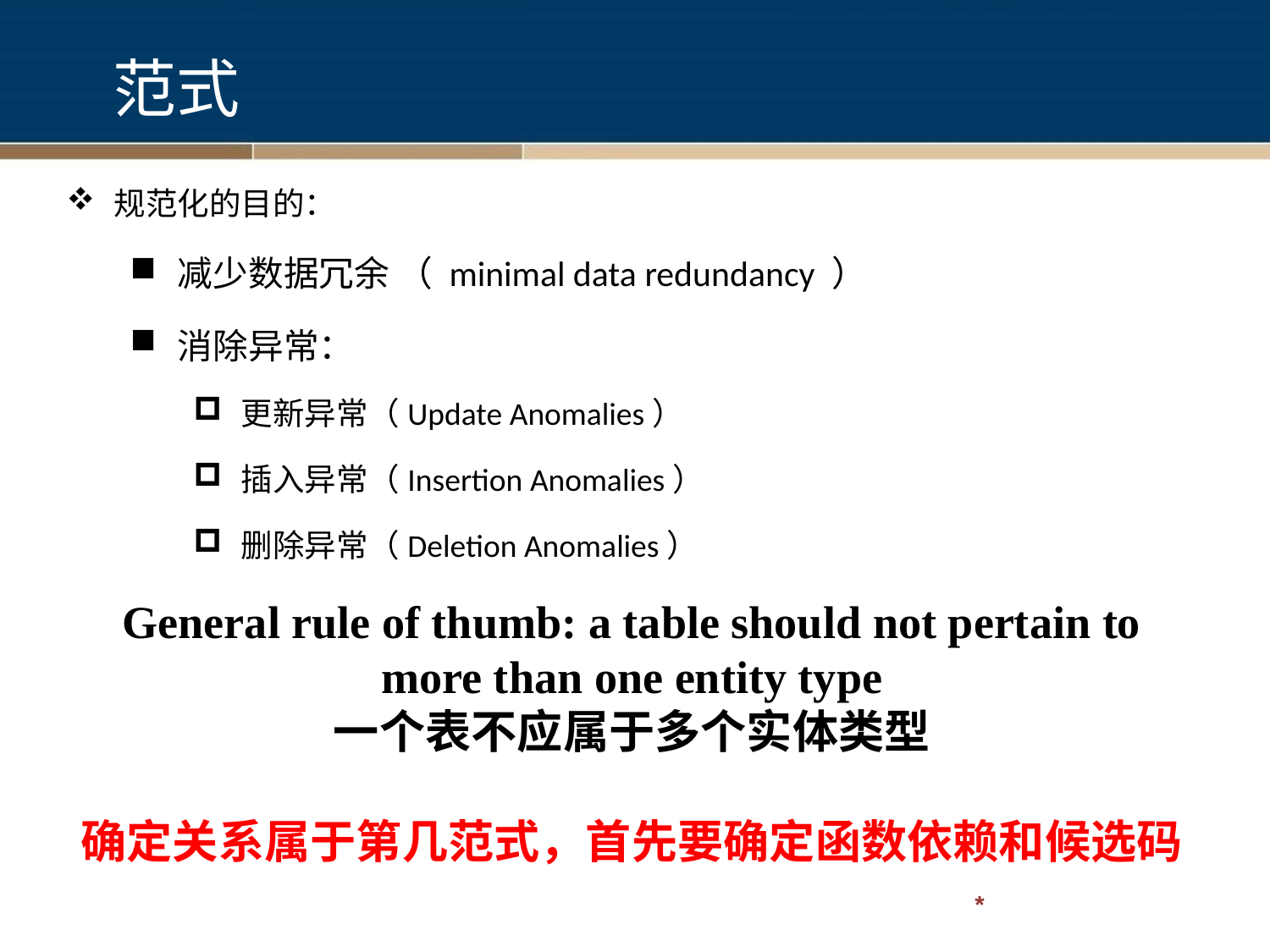

范式
规范化的目的：
减少数据冗余 （ minimal data redundancy ）
消除异常：
更新异常（Update Anomalies）
插入异常（Insertion Anomalies）
删除异常（Deletion Anomalies）
General rule of thumb: a table should not pertain to more than one entity type
一个表不应属于多个实体类型

确定关系属于第几范式，首先要确定函数依赖和候选码

*